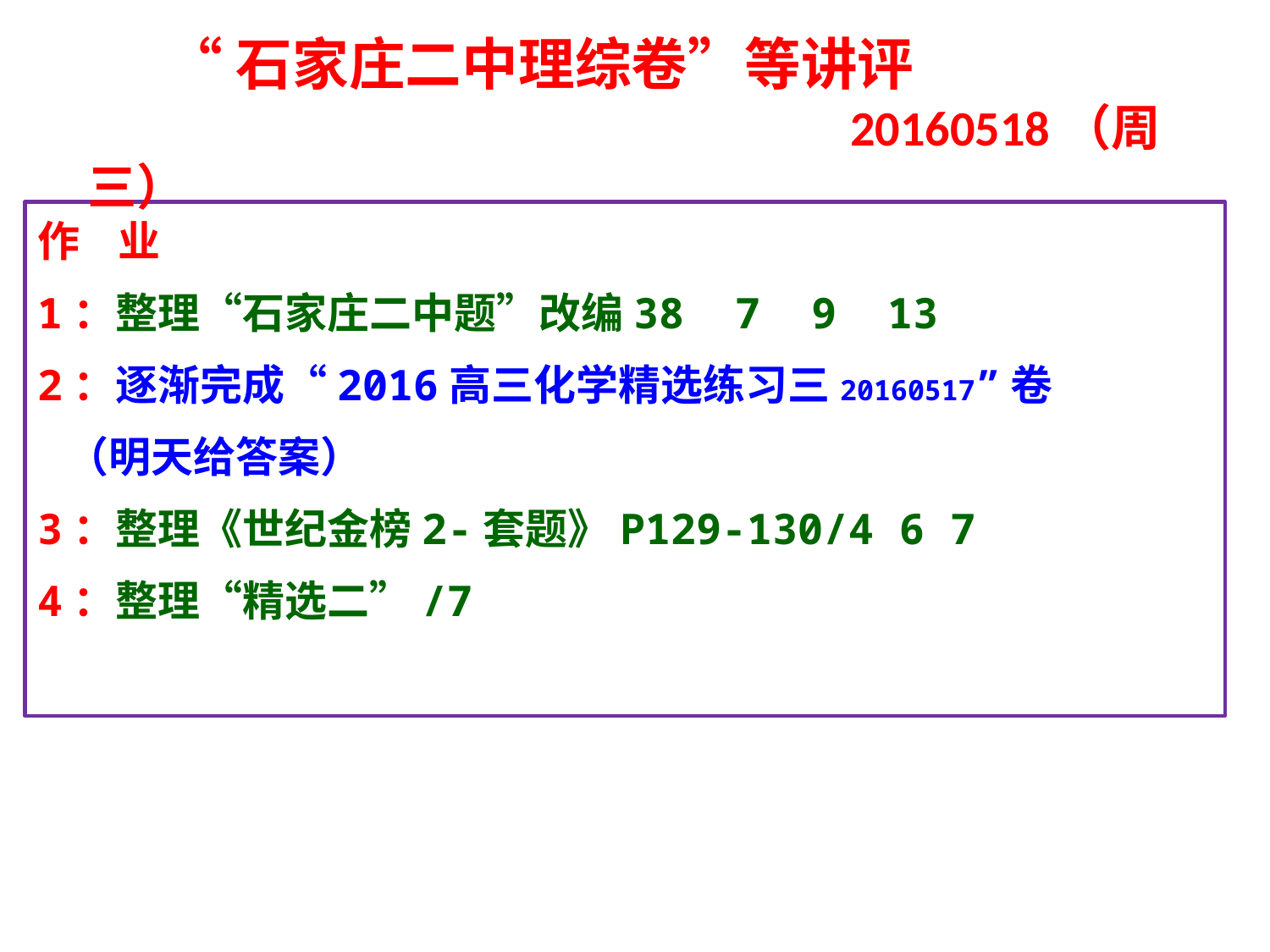

“石家庄二中理综卷”等讲评
                                                                    20160518（周三）

作    业
1：整理“石家庄二中题”改编38  7  9  13
2：逐渐完成“2016高三化学精选练习三20160517”卷
  （明天给答案）
3：整理《世纪金榜2-套题》P129-130/4 6 7
4：整理“精选二”/7